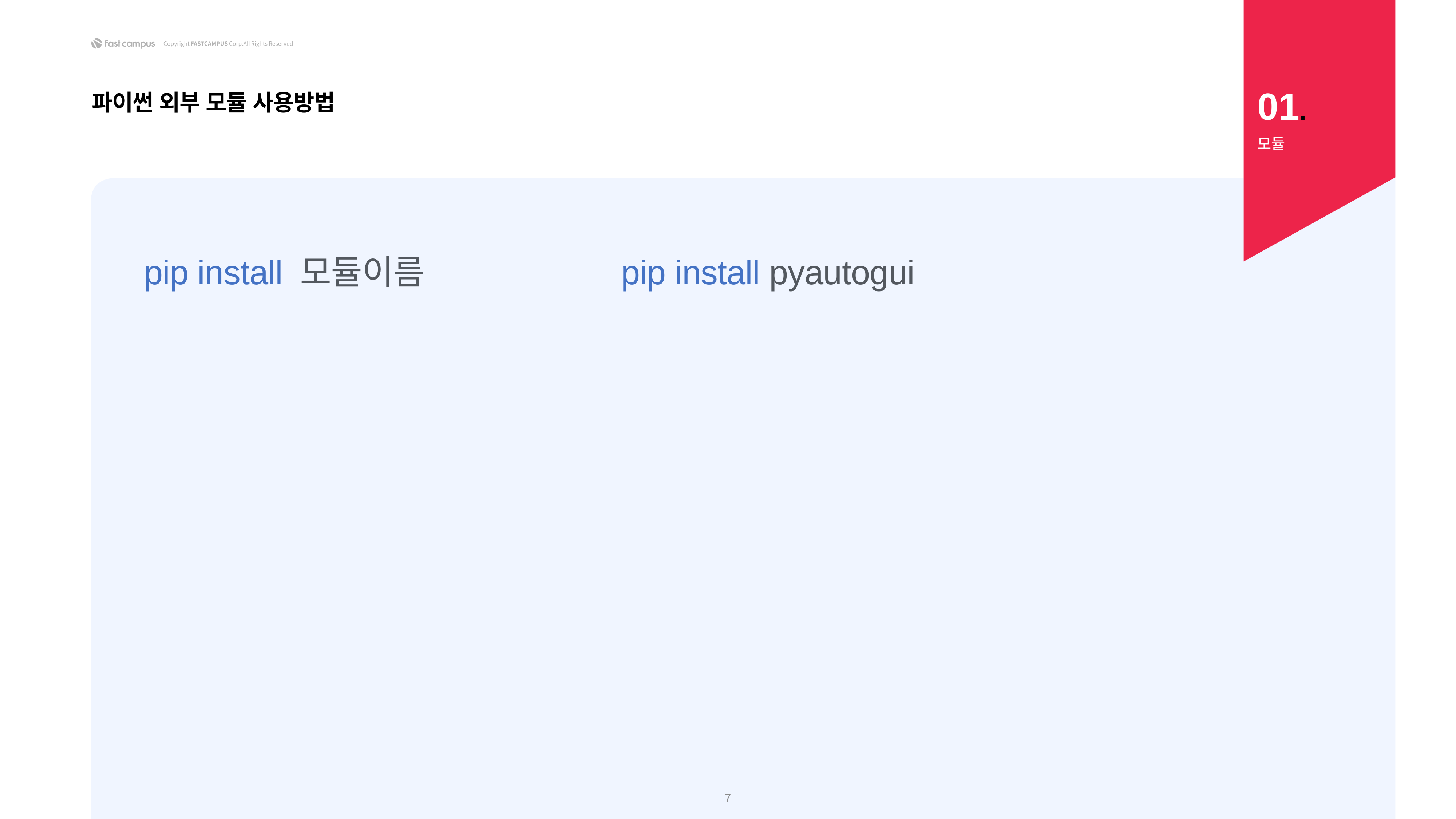

01.
파이썬 외부 모듈 사용방법
모듈
pip install 모듈이름
pip install pyautogui
7